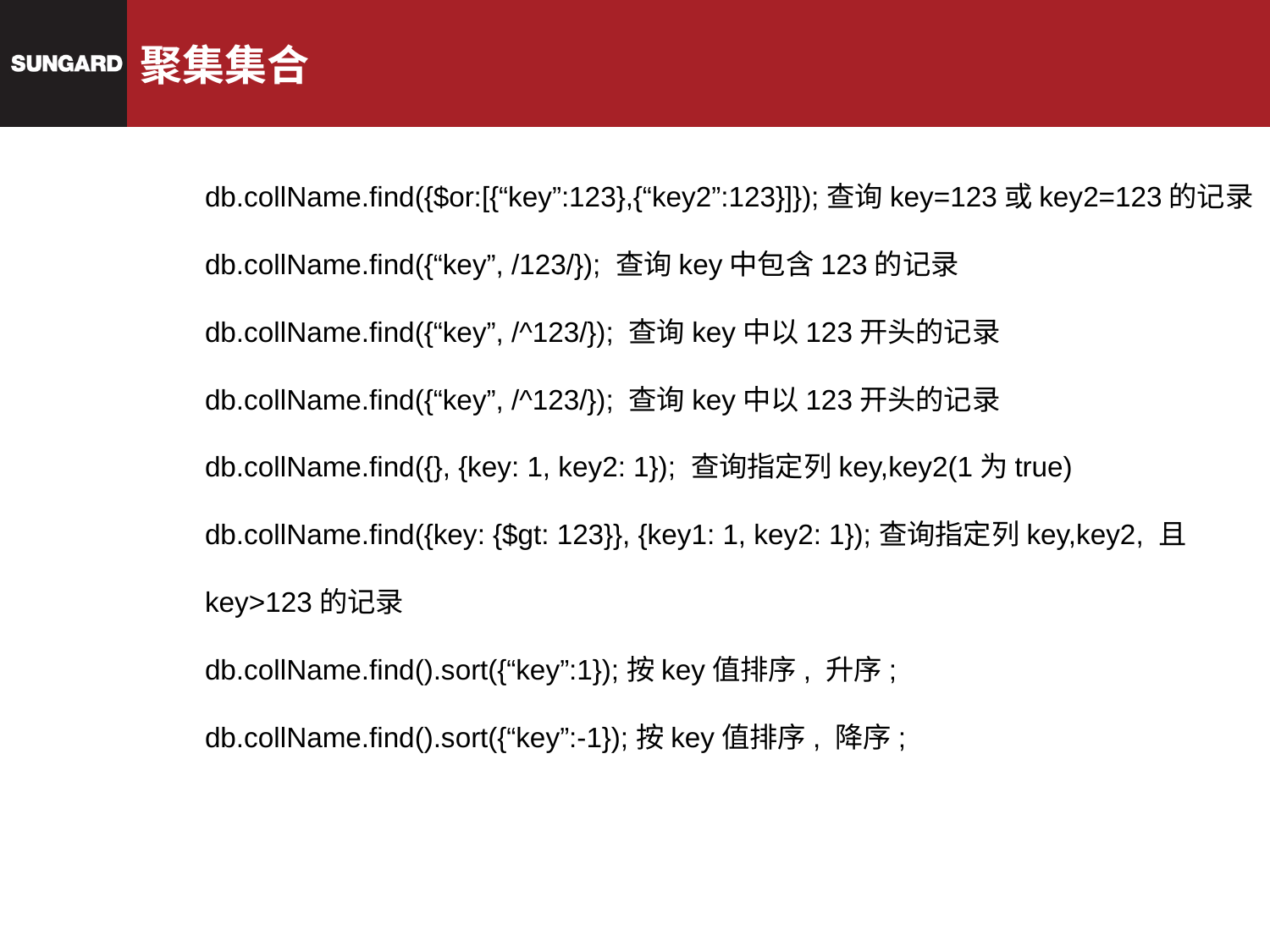

# 聚集集合
db.collName.find({$or:[{“key”:123},{“key2”:123}]});查询key=123或key2=123的记录
db.collName.find({“key”, /123/}); 查询key中包含123的记录
db.collName.find({“key”, /^123/}); 查询key中以123开头的记录
db.collName.find({“key”, /^123/}); 查询key中以123开头的记录
db.collName.find({}, {key: 1, key2: 1}); 查询指定列key,key2(1为true)
db.collName.find({key: {$gt: 123}}, {key1: 1, key2: 1});查询指定列key,key2, 且key>123的记录
db.collName.find().sort({“key”:1});按key值排序, 升序;
db.collName.find().sort({“key”:-1});按key值排序, 降序;